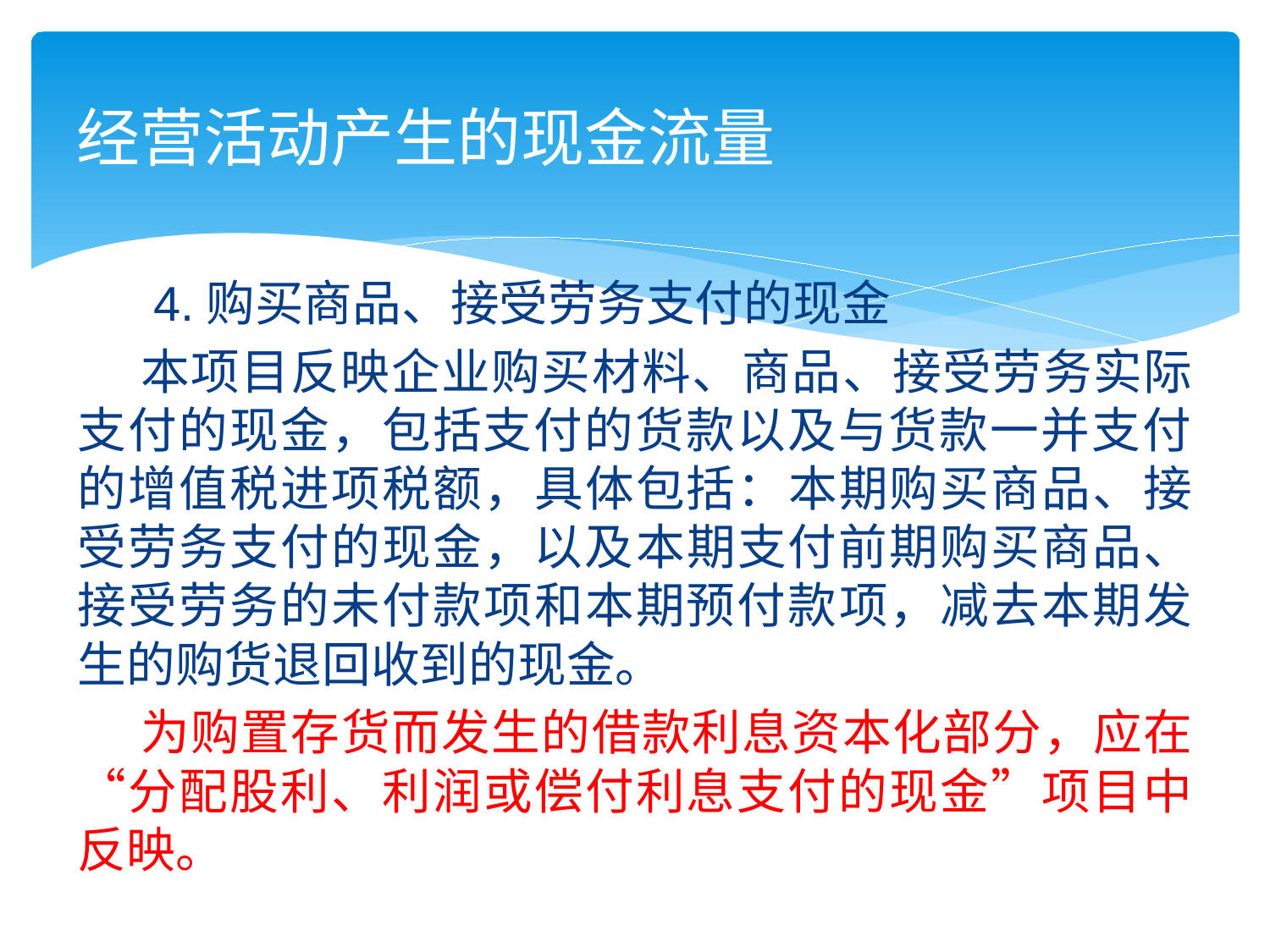

# 经营活动产生的现金流量
 4.购买商品、接受劳务支付的现金
本项目反映企业购买材料、商品、接受劳务实际支付的现金，包括支付的货款以及与货款一并支付的增值税进项税额，具体包括：本期购买商品、接受劳务支付的现金，以及本期支付前期购买商品、接受劳务的未付款项和本期预付款项，减去本期发生的购货退回收到的现金。
为购置存货而发生的借款利息资本化部分，应在“分配股利、利润或偿付利息支付的现金”项目中反映。